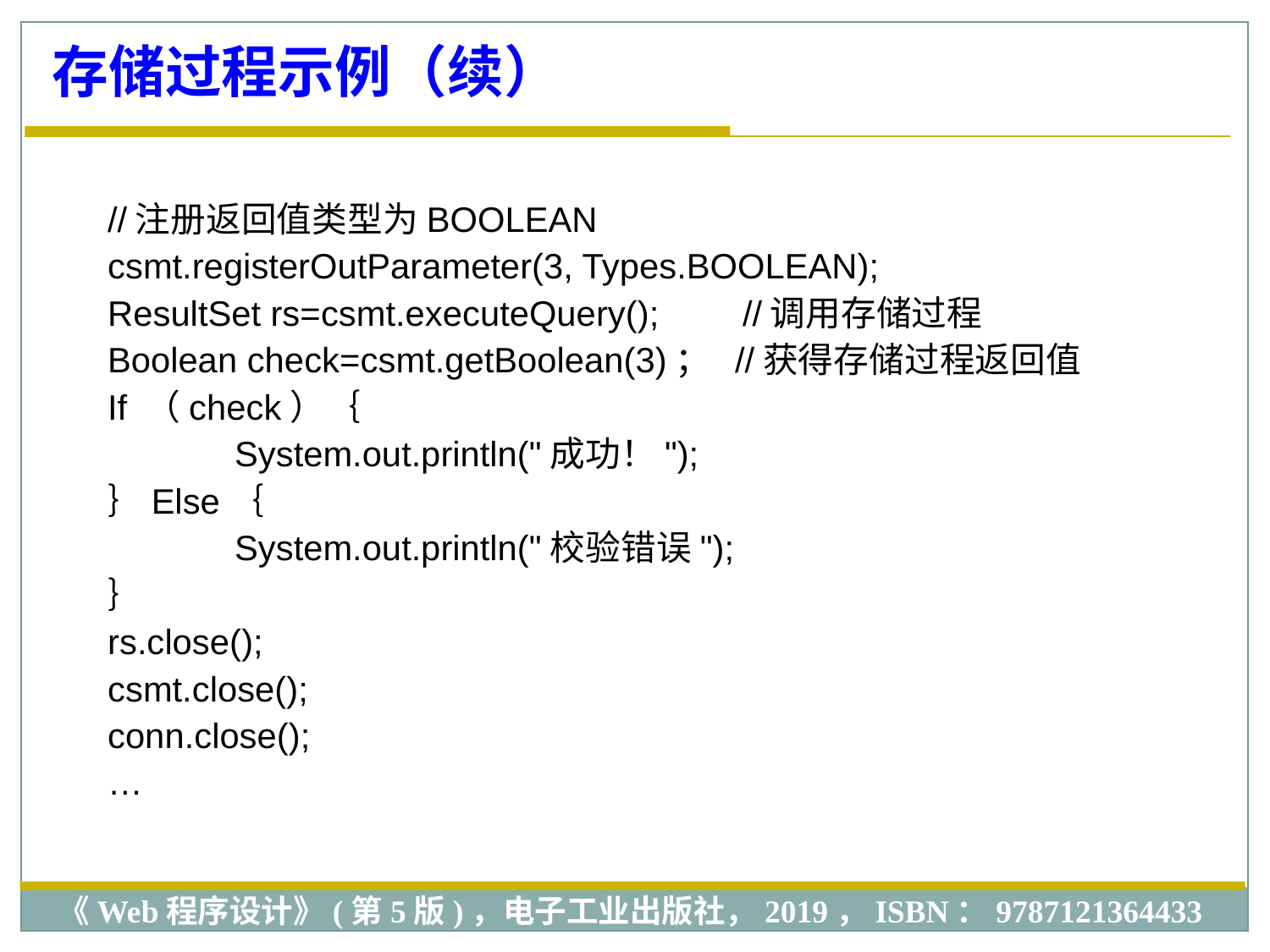

存储过程示例（续）

//注册返回值类型为BOOLEAN
csmt.registerOutParameter(3, Types.BOOLEAN);
ResultSet rs=csmt.executeQuery();   	//调用存储过程
Boolean check=csmt.getBoolean(3)；  //获得存储过程返回值
If （check）｛
	System.out.println("成功！");
｝Else｛
	System.out.println("校验错误");
｝
rs.close();
csmt.close();
conn.close();
…